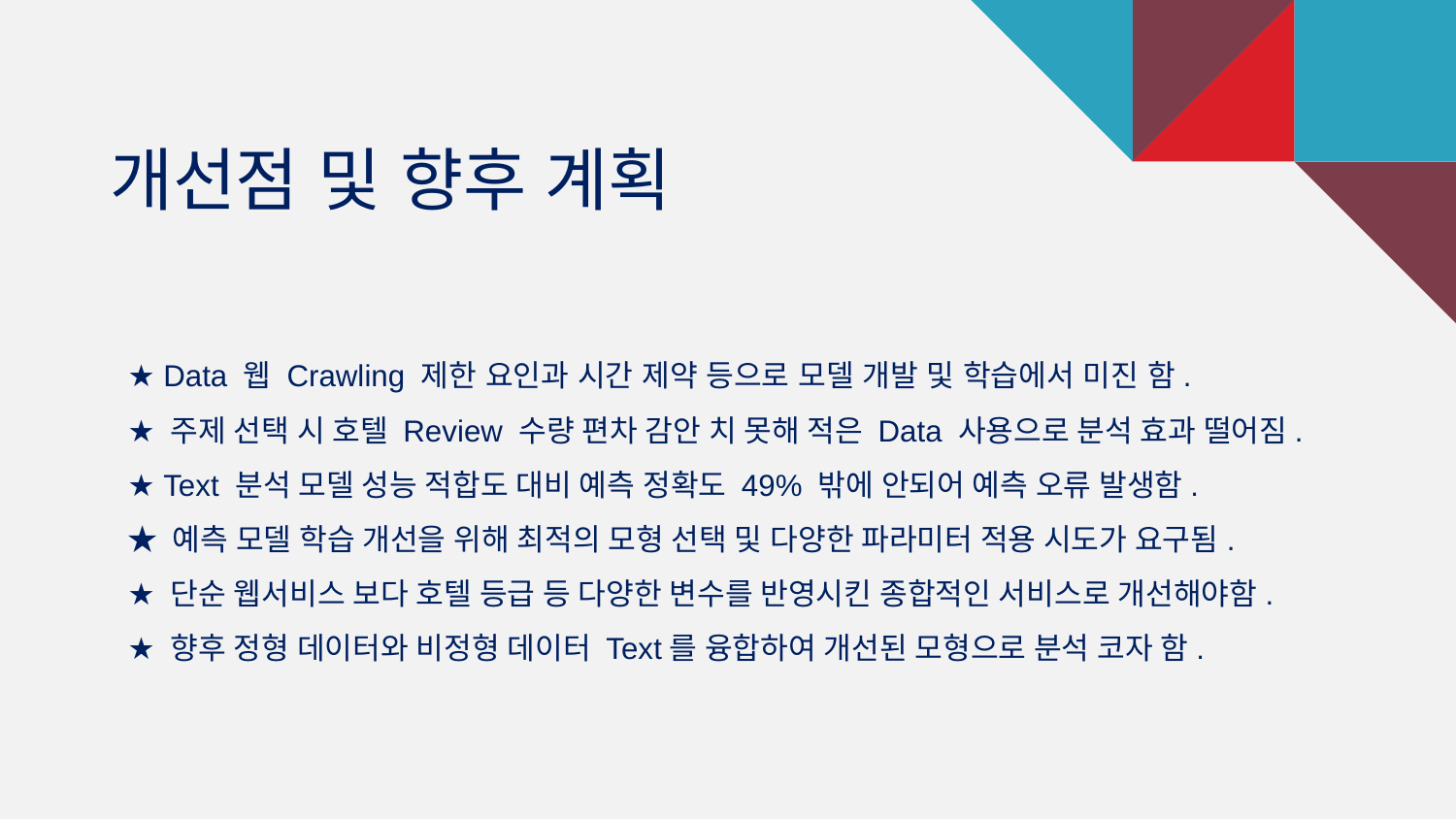

# 개선점 및 향후 계획
★ Data 웹 Crawling 제한 요인과 시간 제약 등으로 모델 개발 및 학습에서 미진 함.
★ 주제 선택 시 호텔 Review 수량 편차 감안 치 못해 적은 Data 사용으로 분석 효과 떨어짐.
★ Text 분석 모델 성능 적합도 대비 예측 정확도 49% 밖에 안되어 예측 오류 발생함.
★ 예측 모델 학습 개선을 위해 최적의 모형 선택 및 다양한 파라미터 적용 시도가 요구됨.
★ 단순 웹서비스 보다 호텔 등급 등 다양한 변수를 반영시킨 종합적인 서비스로 개선해야함.
★ 향후 정형 데이터와 비정형 데이터 Text를 융합하여 개선된 모형으로 분석 코자 함.